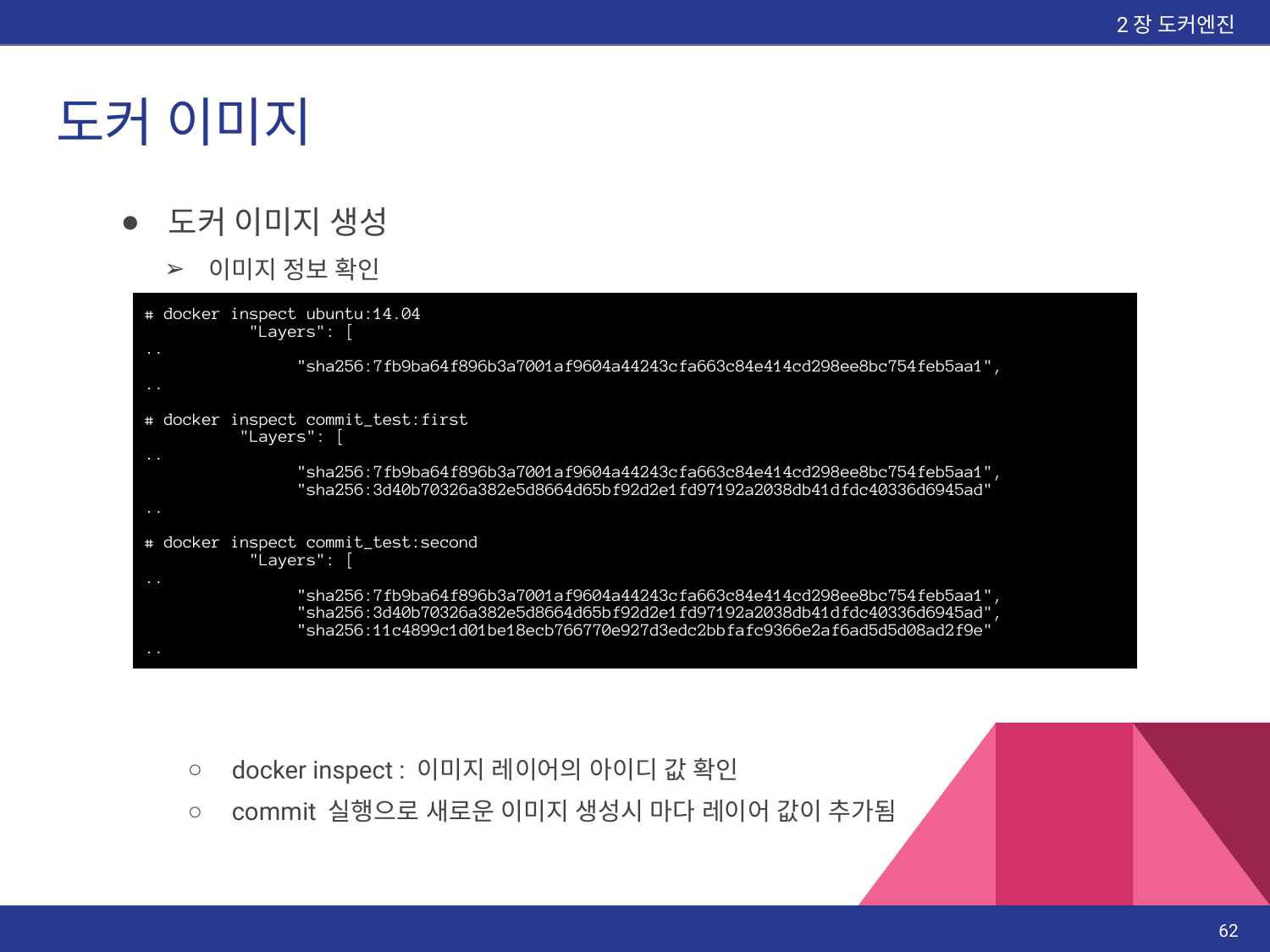

2장 도커엔진
# 도커 이미지
도커 이미지 생성
이미지 정보 확인

| # docker inspect ubuntu:14.04 "Layers": [ .. "sha256:7fb9ba64f896b3a7001af9604a44243cfa663c84e414cd298ee8bc754feb5aa1", .. # docker inspect commit\_test:first "Layers": [ .. "sha256:7fb9ba64f896b3a7001af9604a44243cfa663c84e414cd298ee8bc754feb5aa1", "sha256:3d40b70326a382e5d8664d65bf92d2e1fd97192a2038db41dfdc40336d6945ad" .. # docker inspect commit\_test:second "Layers": [ .. "sha256:7fb9ba64f896b3a7001af9604a44243cfa663c84e414cd298ee8bc754feb5aa1", "sha256:3d40b70326a382e5d8664d65bf92d2e1fd97192a2038db41dfdc40336d6945ad", "sha256:11c4899c1d01be18ecb766770e927d3edc2bbfafc9366e2af6ad5d5d08ad2f9e" .. |
| --- |
docker inspect : 이미지 레이어의 아이디 값 확인
commit 실행으로 새로운 이미지 생성시 마다 레이어 값이 추가됨
62